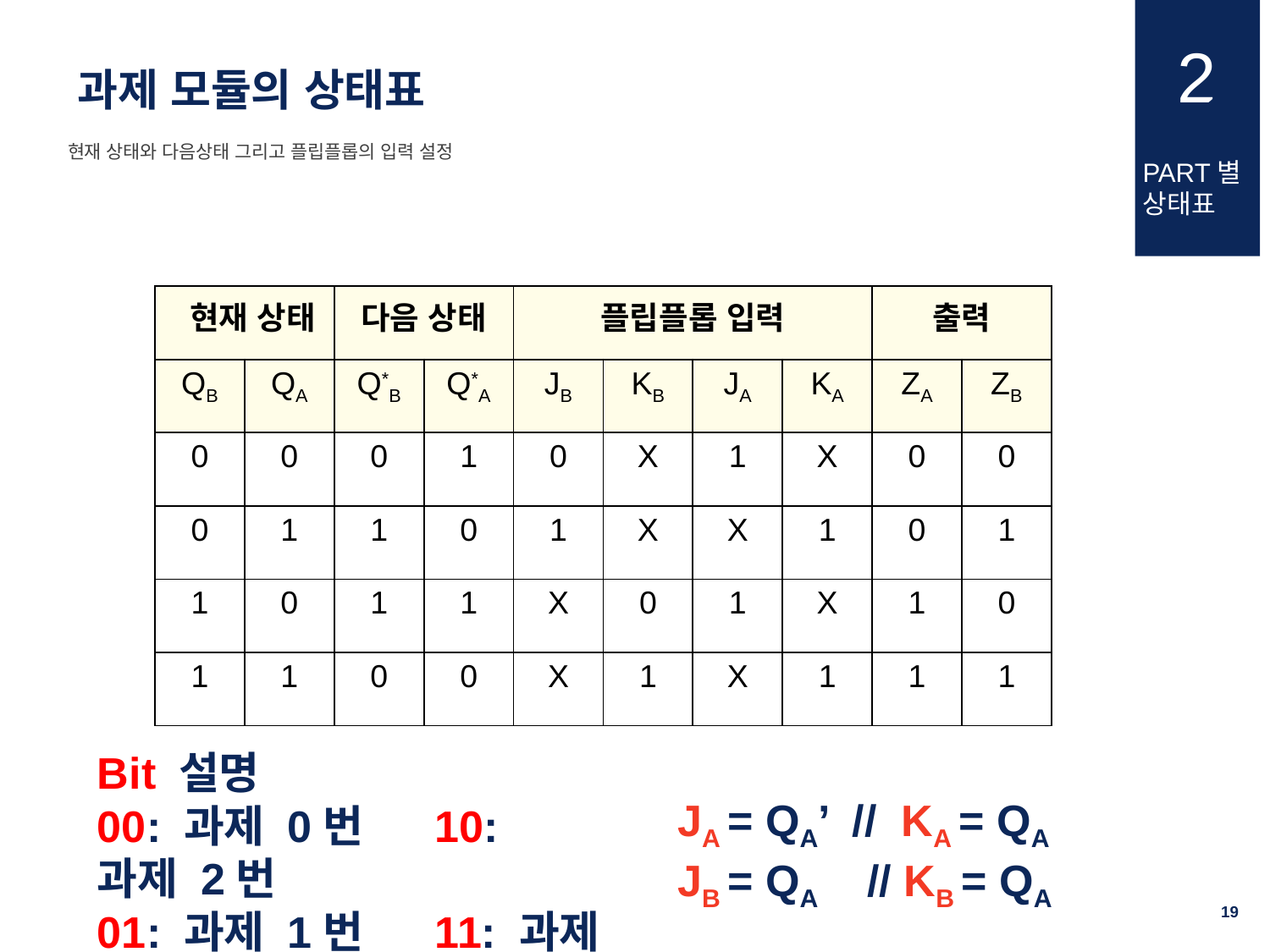

2

과제 모듈의 상태표
현재 상태와 다음상태 그리고 플립플롭의 입력 설정
PART별
상태표
| 현재 상태 |  | 다음 상태 |  | 플립플롭 입력 |  |  |  | 출력 |  |
| --- | --- | --- | --- | --- | --- | --- | --- | --- | --- |
| QB | QA | Q\*B | Q\*A | JB | KB | JA | KA | ZA | ZB |
| 0 | 0 | 0 | 1 | 0 | X | 1 | X | 0 | 0 |
| 0 | 1 | 1 | 0 | 1 | X | X | 1 | 0 | 1 |
| 1 | 0 | 1 | 1 | X | 0 | 1 | X | 1 | 0 |
| 1 | 1 | 0 | 0 | X | 1 | X | 1 | 1 | 1 |
Bit 설명
00: 과제 0번     10: 과제 2번
01: 과제 1번     11: 과제 3번
JA = QA’  //  KA = QA
JB = QA    // KB = QA
19